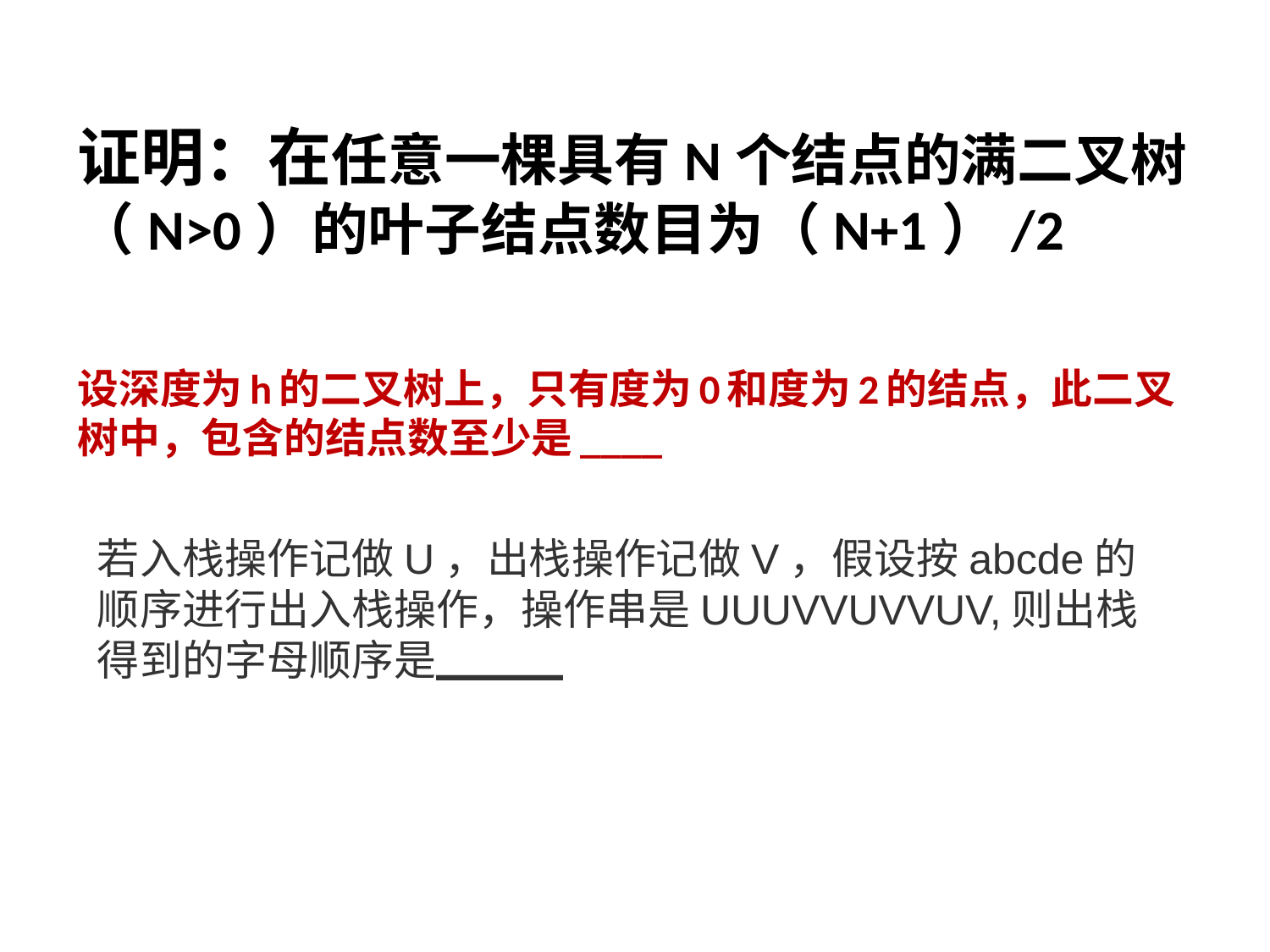

# 证明：在任意一棵具有N个结点的满二叉树（N>0）的叶子结点数目为（N+1）/2
设深度为h的二叉树上，只有度为0和度为2的结点，此二叉树中，包含的结点数至少是____
若入栈操作记做U，出栈操作记做V，假设按abcde的顺序进行出入栈操作，操作串是UUUVVUVVUV,则出栈得到的字母顺序是▁▁▁